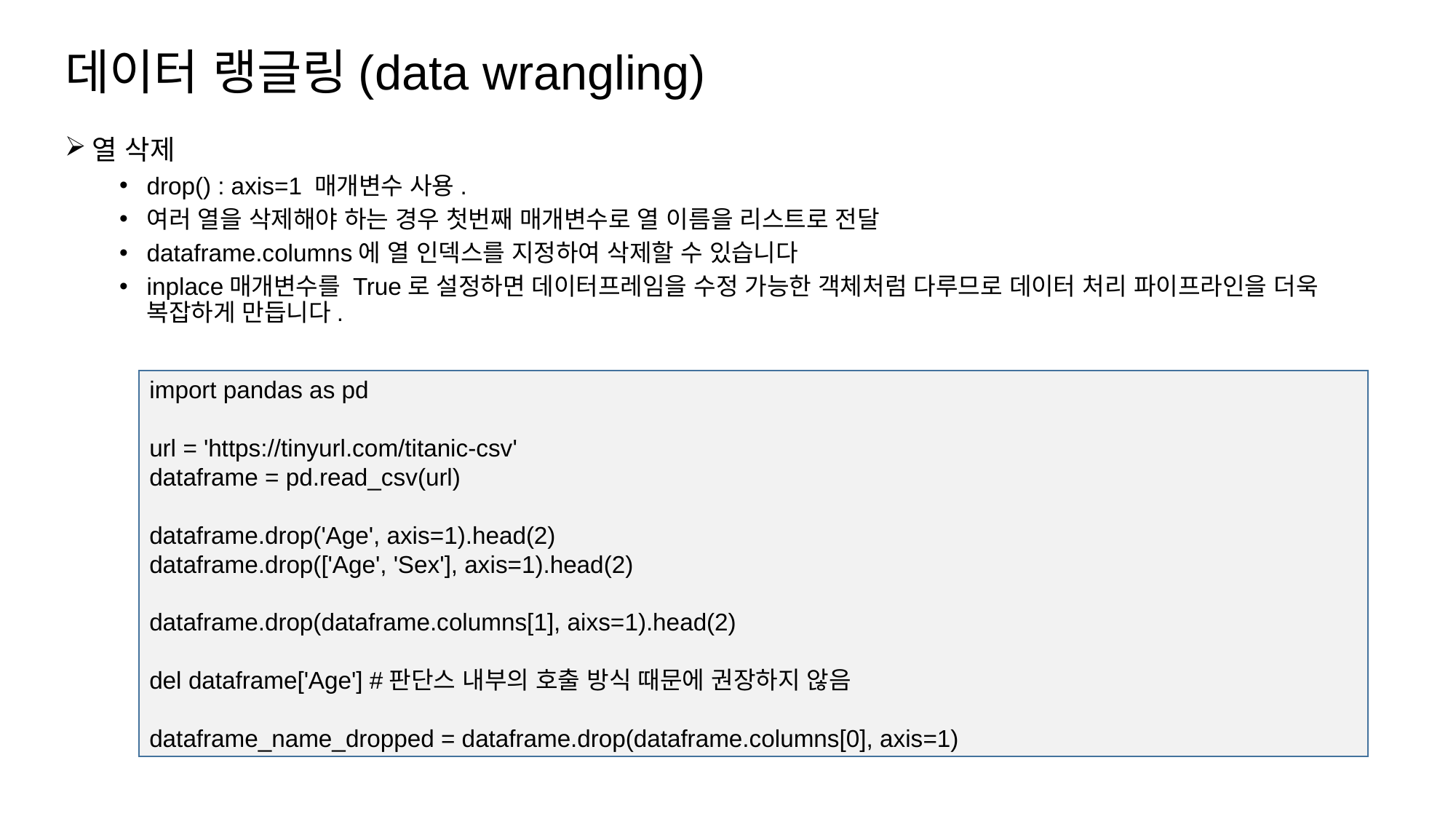

# 데이터 랭글링(data wrangling)
열 삭제
drop() : axis=1 매개변수 사용.
여러 열을 삭제해야 하는 경우 첫번째 매개변수로 열 이름을 리스트로 전달
dataframe.columns에 열 인덱스를 지정하여 삭제할 수 있습니다
inplace매개변수를 True로 설정하면 데이터프레임을 수정 가능한 객체처럼 다루므로 데이터 처리 파이프라인을 더욱 복잡하게 만듭니다.
import pandas as pd

url = 'https://tinyurl.com/titanic-csv'
dataframe = pd.read_csv(url)

dataframe.drop('Age', axis=1).head(2)
dataframe.drop(['Age', 'Sex'], axis=1).head(2)

dataframe.drop(dataframe.columns[1], aixs=1).head(2)

del dataframe['Age'] #판단스 내부의 호출 방식 때문에 권장하지 않음

dataframe_name_dropped = dataframe.drop(dataframe.columns[0], axis=1)